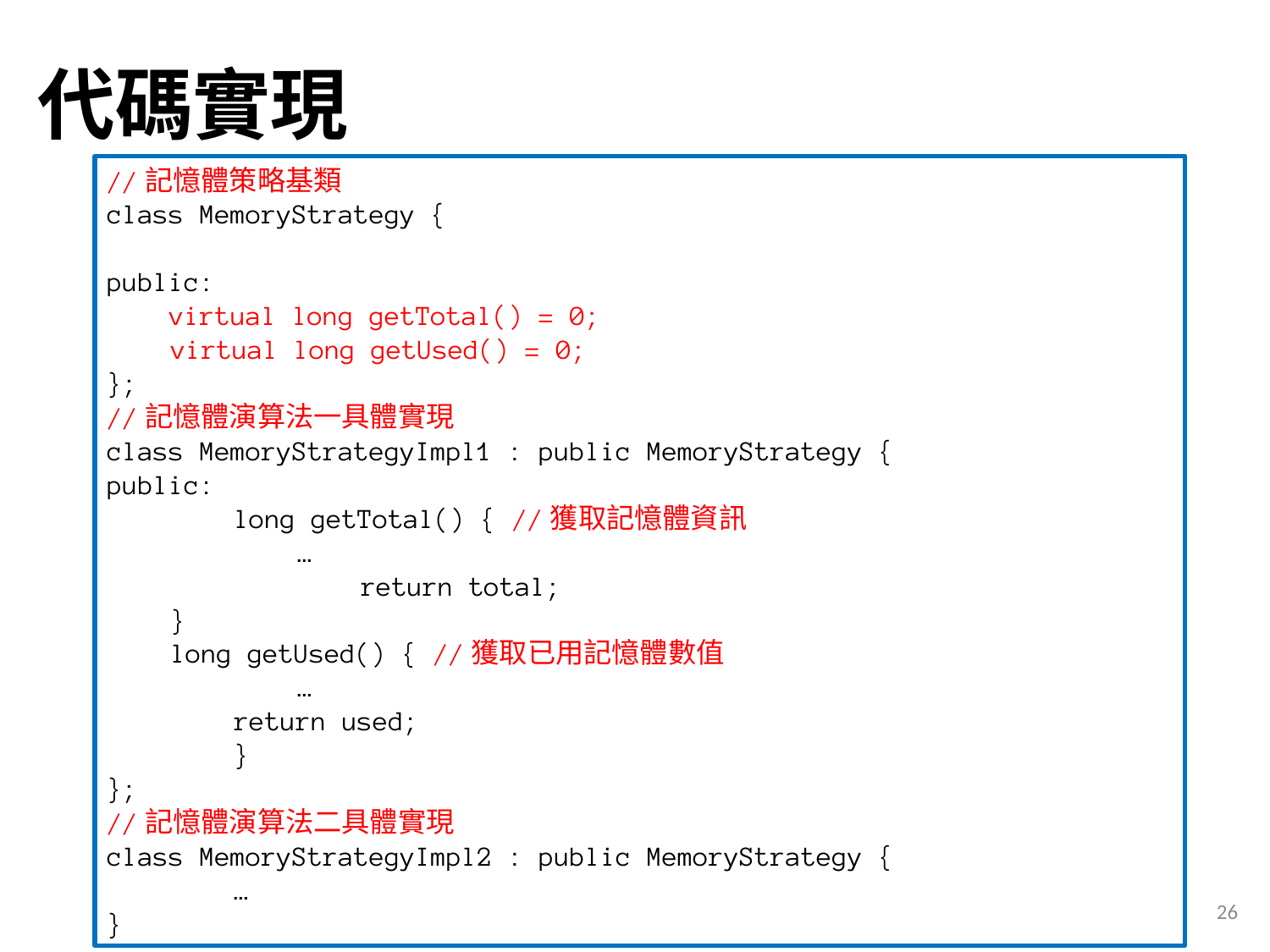

# 代碼實現
//記憶體策略基類
class MemoryStrategy {
public:
    virtual long getTotal() = 0;
virtual long getUsed() = 0;
};
//記憶體演算法一具體實現
class MemoryStrategyImpl1 : public MemoryStrategy {
public:
	long getTotal() { //獲取記憶體資訊
	…
		return total;
}
long getUsed() { //獲取已用記憶體數值
	…
return used;
	}
};
//記憶體演算法二具體實現
class MemoryStrategyImpl2 : public MemoryStrategy {
	…
}
26